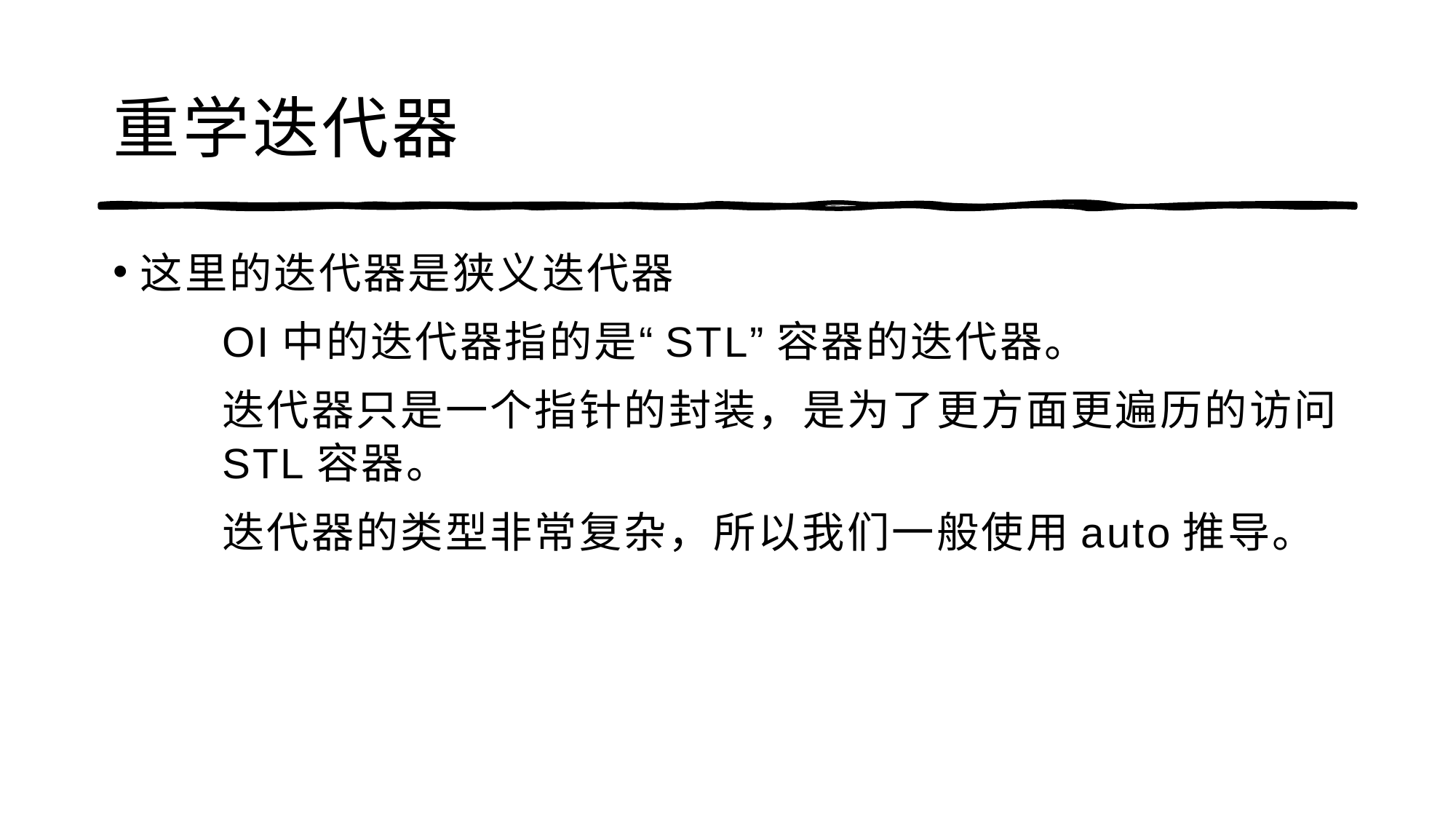

# 重学迭代器
这里的迭代器是狭义迭代器
	OI中的迭代器指的是“STL”容器的迭代器。
	迭代器只是一个指针的封装，是为了更方面更遍历的访问	STL容器。
	迭代器的类型非常复杂，所以我们一般使用auto推导。